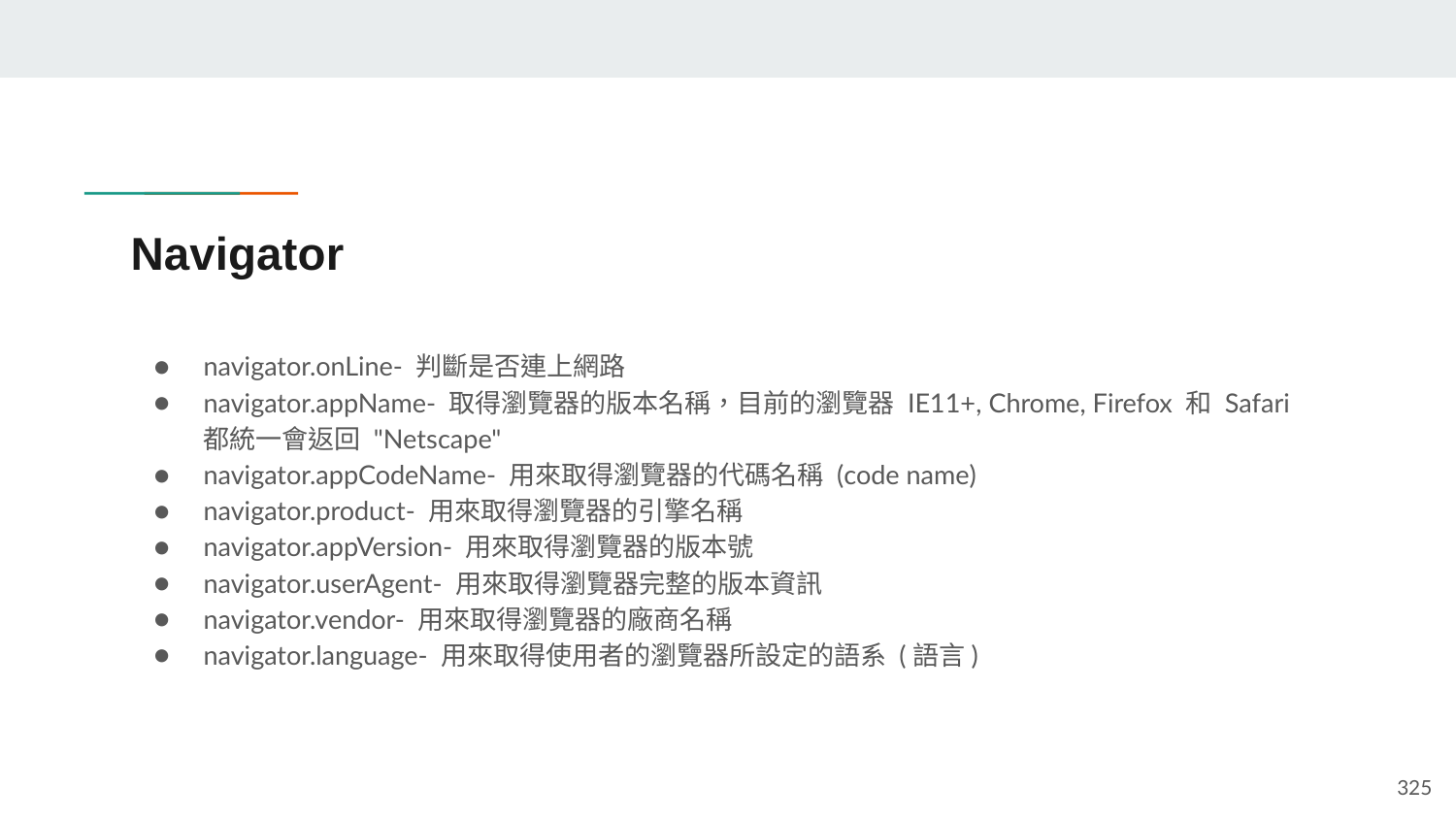

# Navigator
navigator.onLine- 判斷是否連上網路
navigator.appName- 取得瀏覽器的版本名稱，目前的瀏覽器 IE11+, Chrome, Firefox 和 Safari 都統一會返回 "Netscape"
navigator.appCodeName- 用來取得瀏覽器的代碼名稱 (code name)
navigator.product- 用來取得瀏覽器的引擎名稱
navigator.appVersion- 用來取得瀏覽器的版本號
navigator.userAgent- 用來取得瀏覽器完整的版本資訊
navigator.vendor- 用來取得瀏覽器的廠商名稱
navigator.language- 用來取得使用者的瀏覽器所設定的語系 (語言)

325